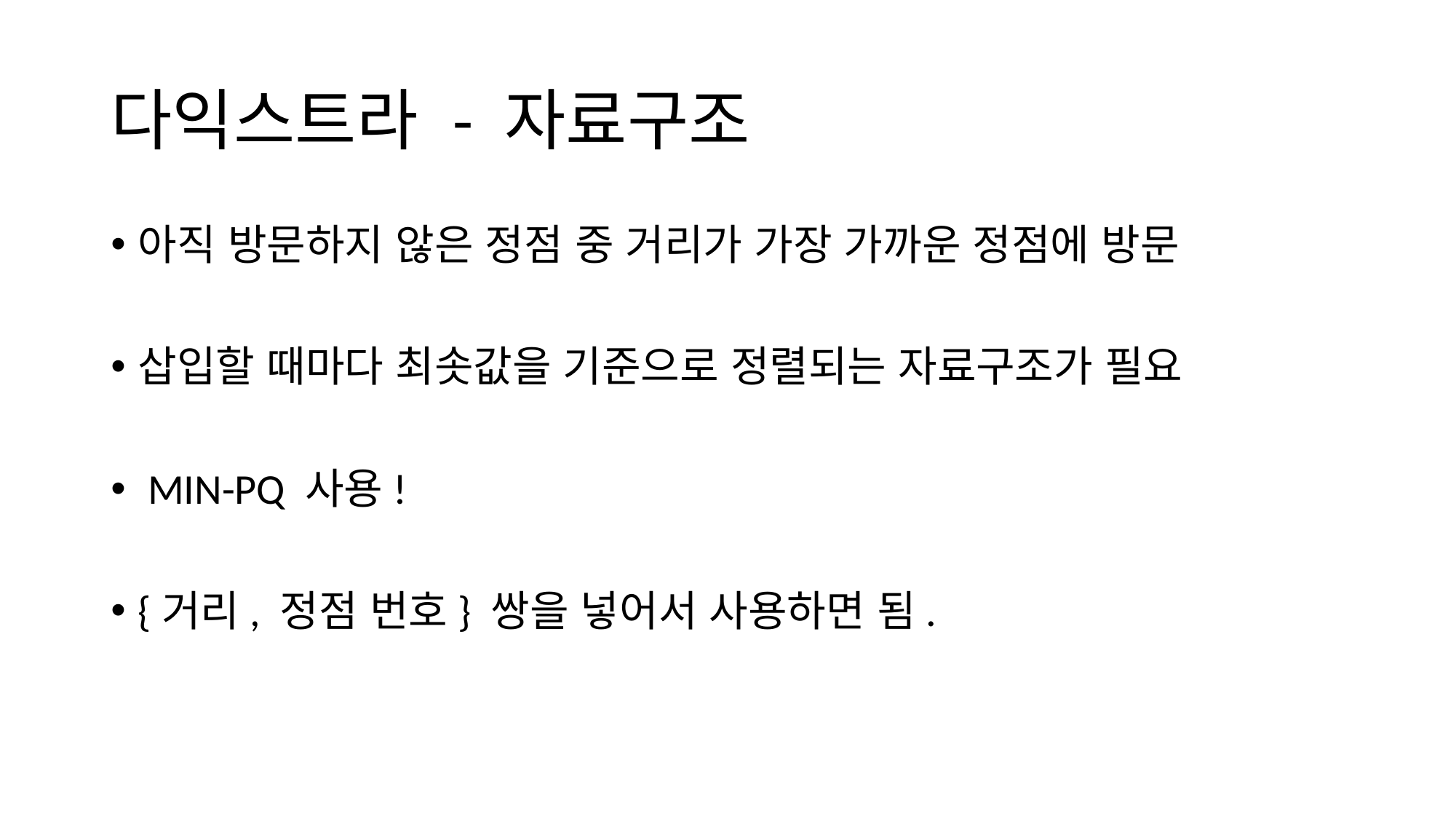

# 다익스트라 - 자료구조
아직 방문하지 않은 정점 중 거리가 가장 가까운 정점에 방문

삽입할 때마다 최솟값을 기준으로 정렬되는 자료구조가 필요

 MIN-PQ 사용!

{거리, 정점 번호} 쌍을 넣어서 사용하면 됨.